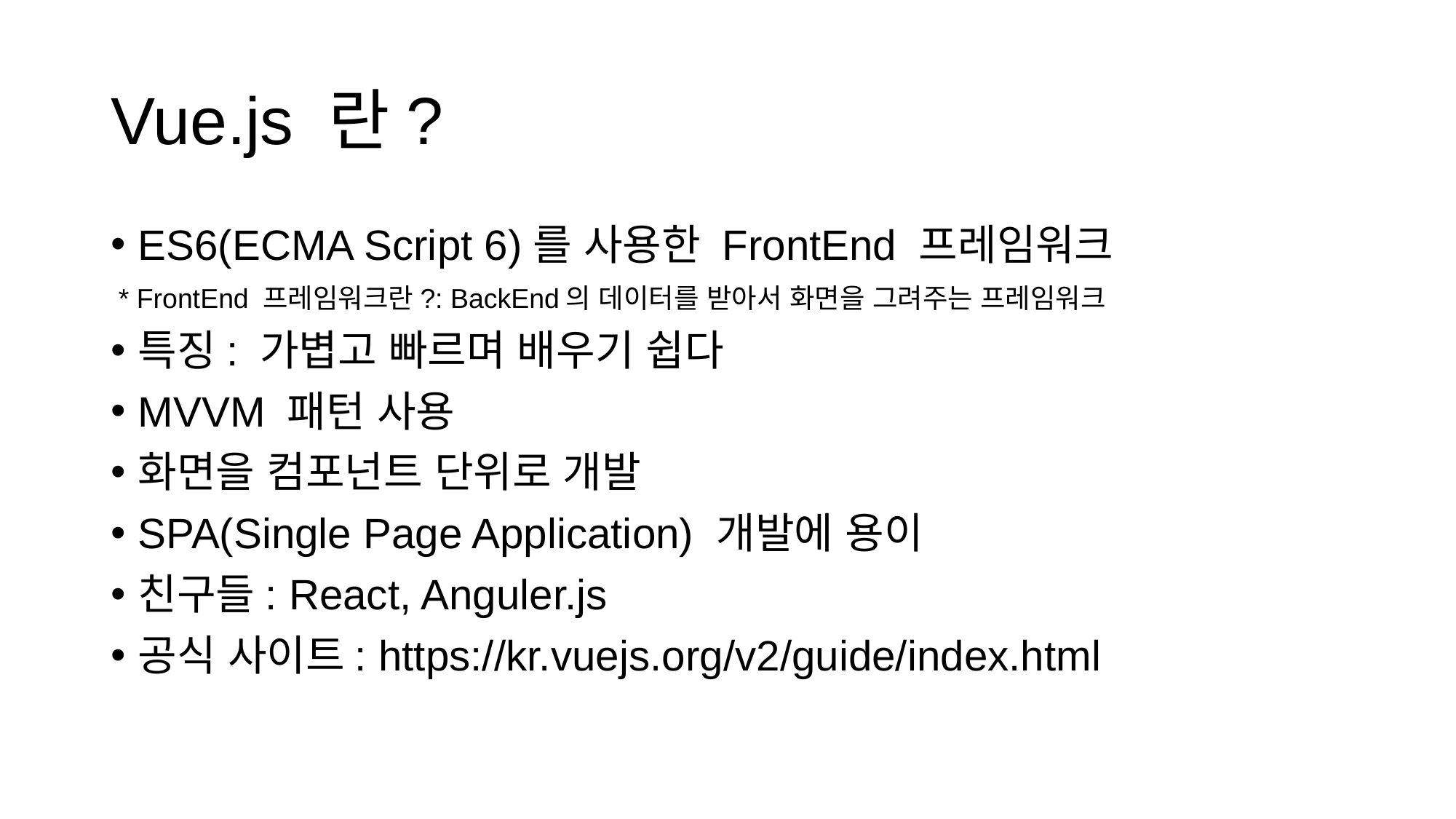

# Vue.js 란?
ES6(ECMA Script 6)를 사용한 FrontEnd 프레임워크
 * FrontEnd 프레임워크란?: BackEnd의 데이터를 받아서 화면을 그려주는 프레임워크
특징: 가볍고 빠르며 배우기 쉽다
MVVM 패턴 사용
화면을 컴포넌트 단위로 개발
SPA(Single Page Application) 개발에 용이
친구들: React, Anguler.js
공식 사이트: https://kr.vuejs.org/v2/guide/index.html